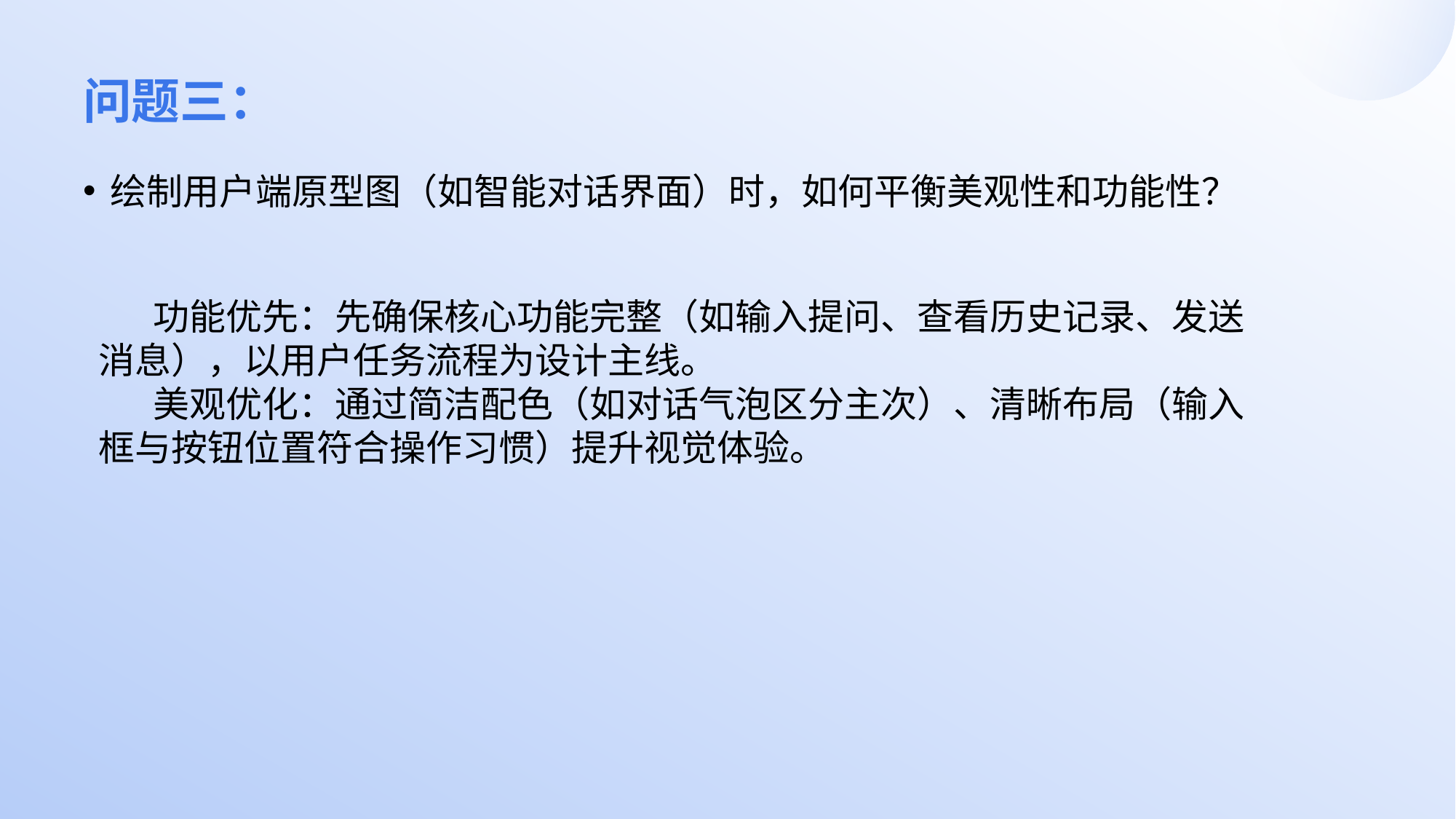

# 问题三：
绘制用户端原型图（如智能对话界面）时，如何平衡美观性和功能性？
功能优先：先确保核心功能完整（如输入提问、查看历史记录、发送消息），以用户任务流程为设计主线。
美观优化：通过简洁配色（如对话气泡区分主次）、清晰布局（输入框与按钮位置符合操作习惯）提升视觉体验。